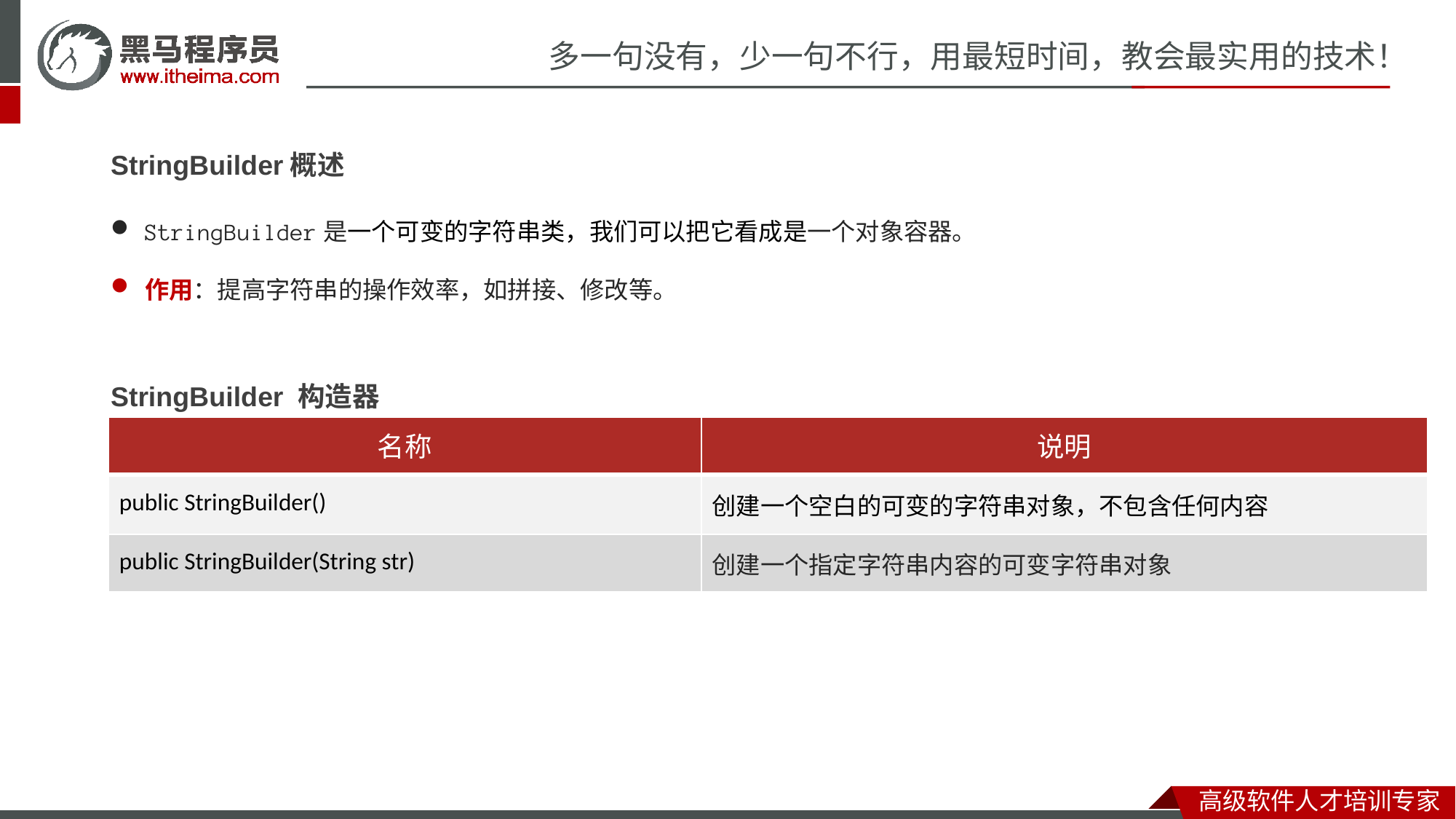

StringBuilder概述
StringBuilder是一个可变的字符串类，我们可以把它看成是一个对象容器。
作用：提高字符串的操作效率，如拼接、修改等。
StringBuilder 构造器
| 名称 | 说明 |
| --- | --- |
| public StringBuilder() | 创建一个空白的可变的字符串对象，不包含任何内容 |
| public StringBuilder(String str) | 创建一个指定字符串内容的可变字符串对象 |